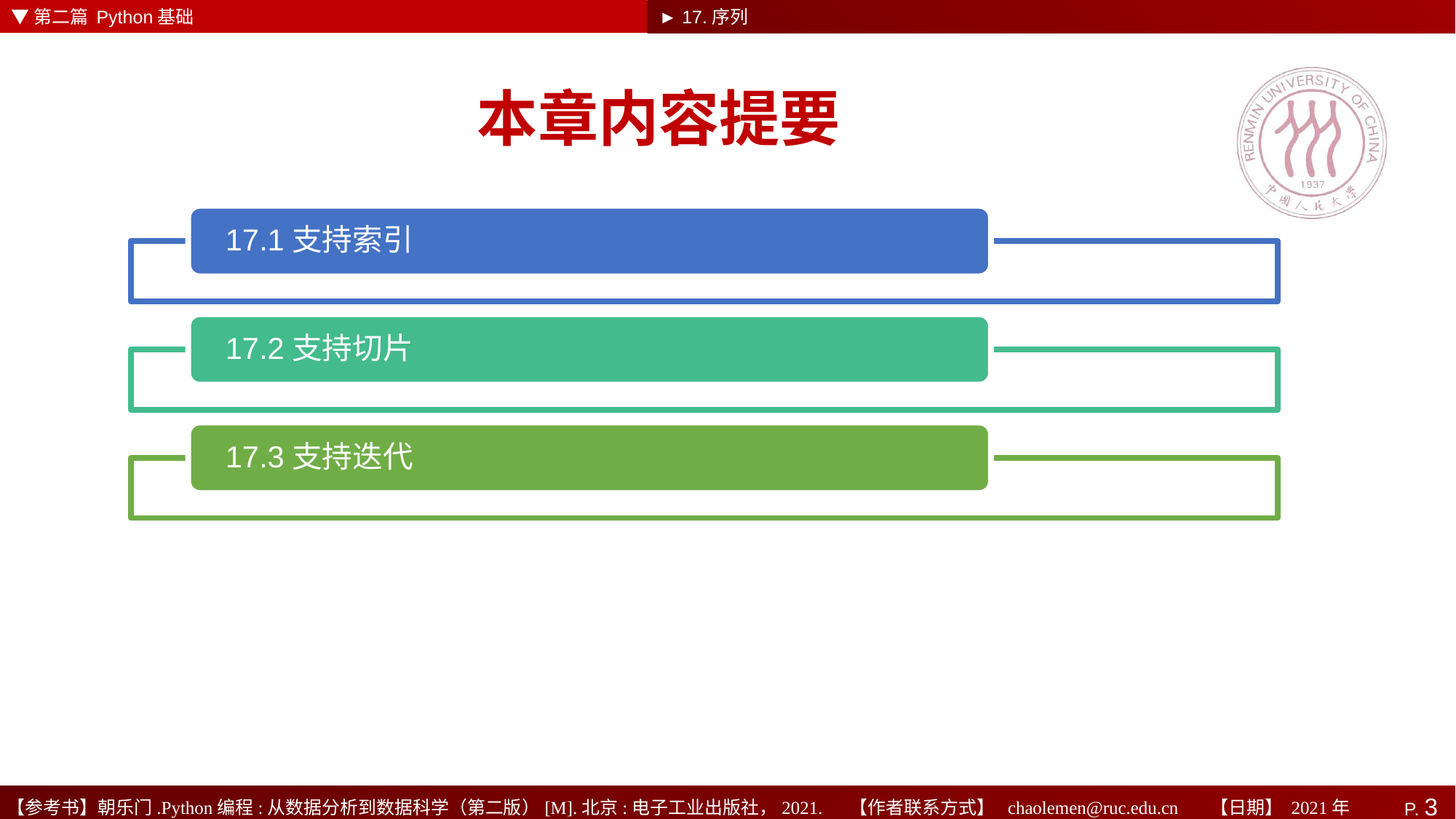

▼第二篇 Python基础
► 17.序列
# 本章内容提要
17.1支持索引
17.2支持切片
17.3支持迭代